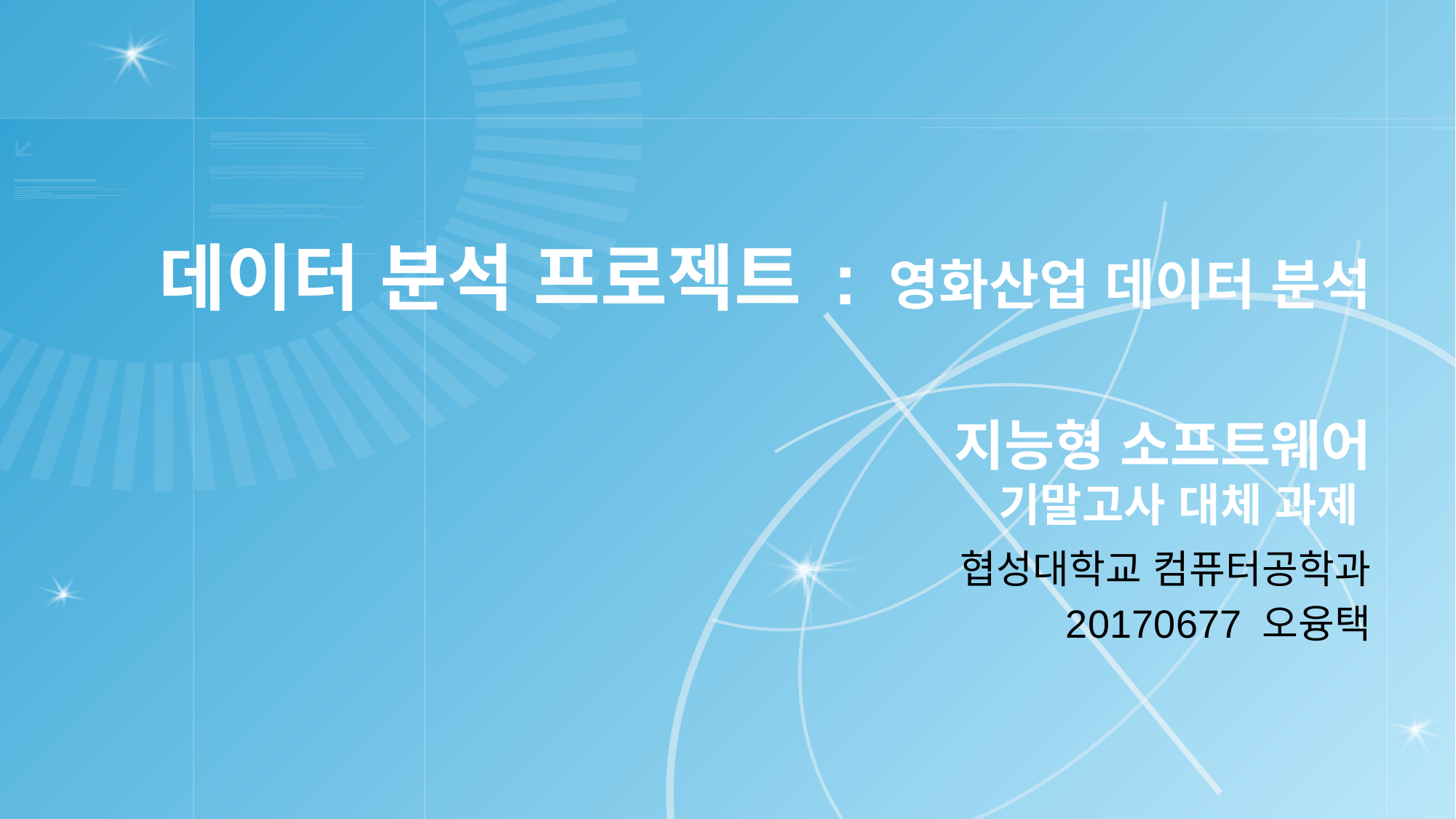

데이터 분석 프로젝트 : 영화산업 데이터 분석
# 지능형 소프트웨어 기말고사 대체 과제
협성대학교 컴퓨터공학과
20170677 오융택